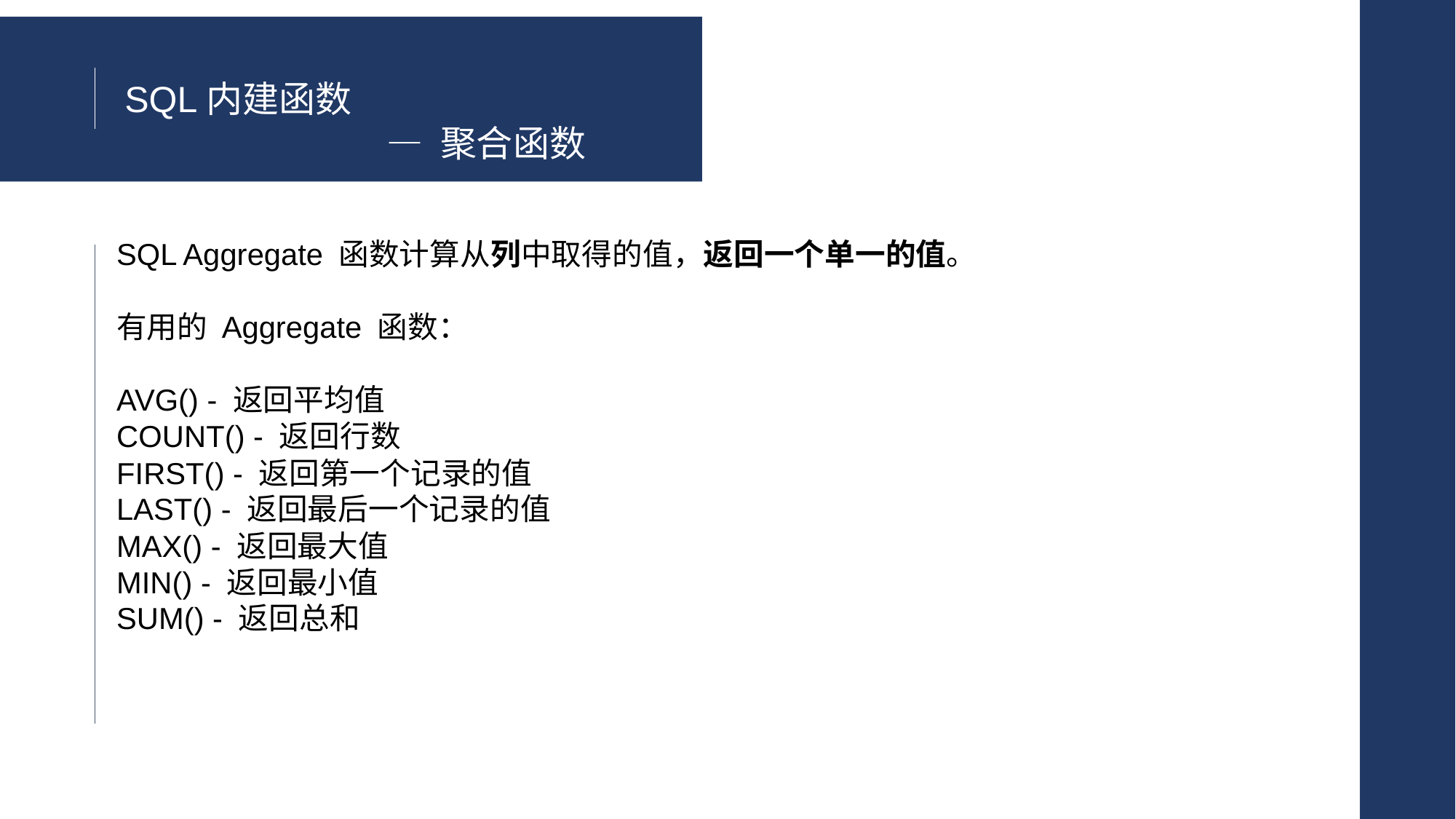

SQL内建函数
— 聚合函数
SQL Aggregate 函数计算从列中取得的值，返回一个单一的值。

有用的 Aggregate 函数：

AVG() - 返回平均值
COUNT() - 返回行数
FIRST() - 返回第一个记录的值
LAST() - 返回最后一个记录的值
MAX() - 返回最大值
MIN() - 返回最小值
SUM() - 返回总和